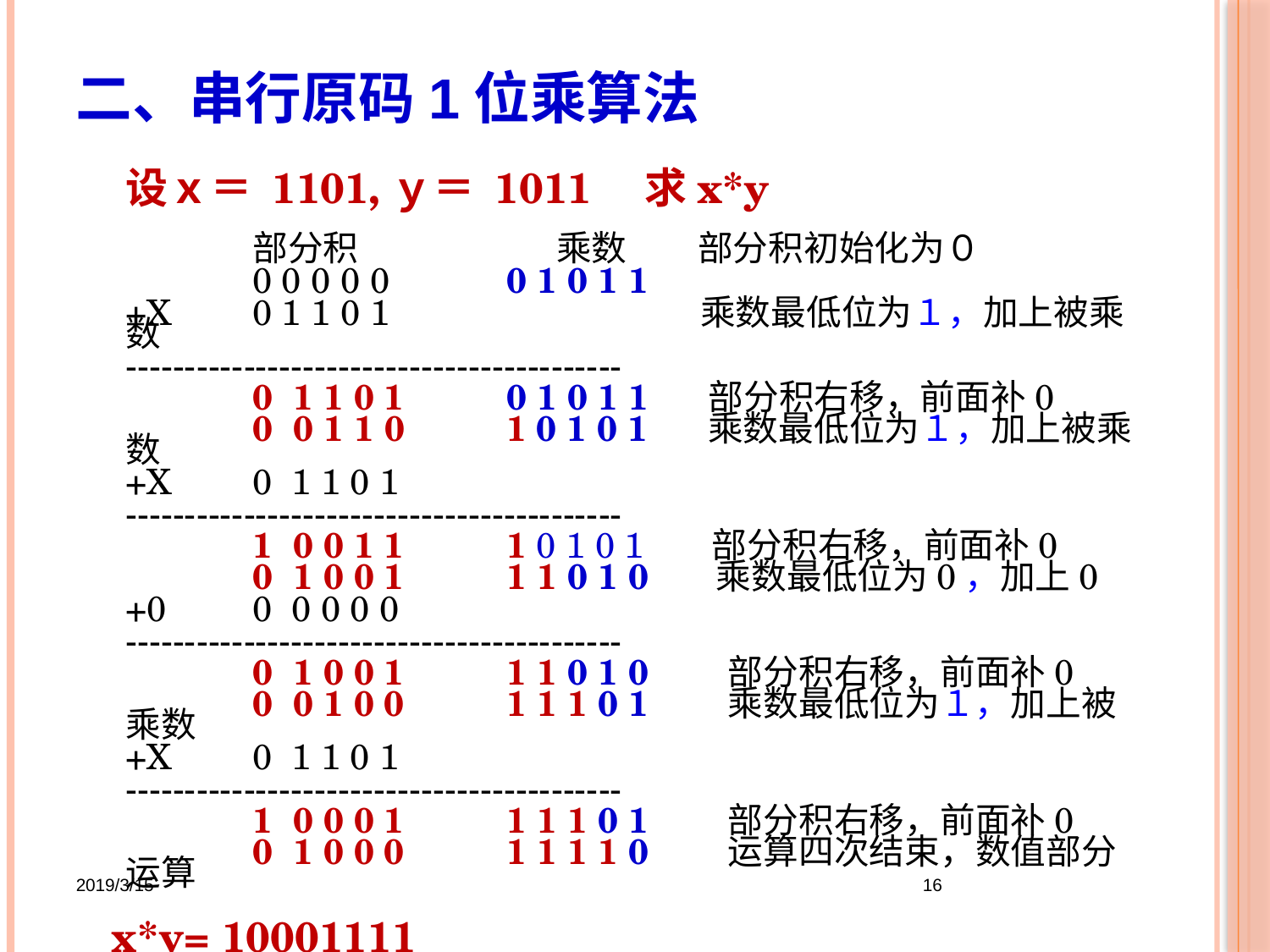

# 二、串行原码1位乘算法
	设ｘ＝ 1101,ｙ＝ 1011　求x*y
		部分积	　　　　　乘数　　部分积初始化为０
		0 0 0 0 0	0 1 0 1 1
	+X	0 1 1 0 1                               乘数最低位为１，加上被乘数
	------------------------------------------
		0  1 1 0 1	0 1 0 1 1　  部分积右移，前面补0
		0  0 1 1 0	1 0 1 0 1　  乘数最低位为１，加上被乘数
	+X	0  1 1 0 1
	------------------------------------------
		1  0 0 1 1	1 0 1 0 1　   部分积右移，前面补0
		0  1 0 0 1	1 1 0 1 0　   乘数最低位为0，加上0
	+0	0  0 0 0 0
	------------------------------------------
		0  1 0 0 1	1 1 0 1 0　　部分积右移，前面补0
		0  0 1 0 0	1 1 1 0 1　　乘数最低位为１，加上被乘数
	+X	0  1 1 0 1
	------------------------------------------
		1  0 0 0 1	1 1 1 0 1　　部分积右移，前面补0
		0  1 0 0 0	1 1 1 1 0　　运算四次结束，数值部分运算

  x*y= 10001111
2019/3/15
16